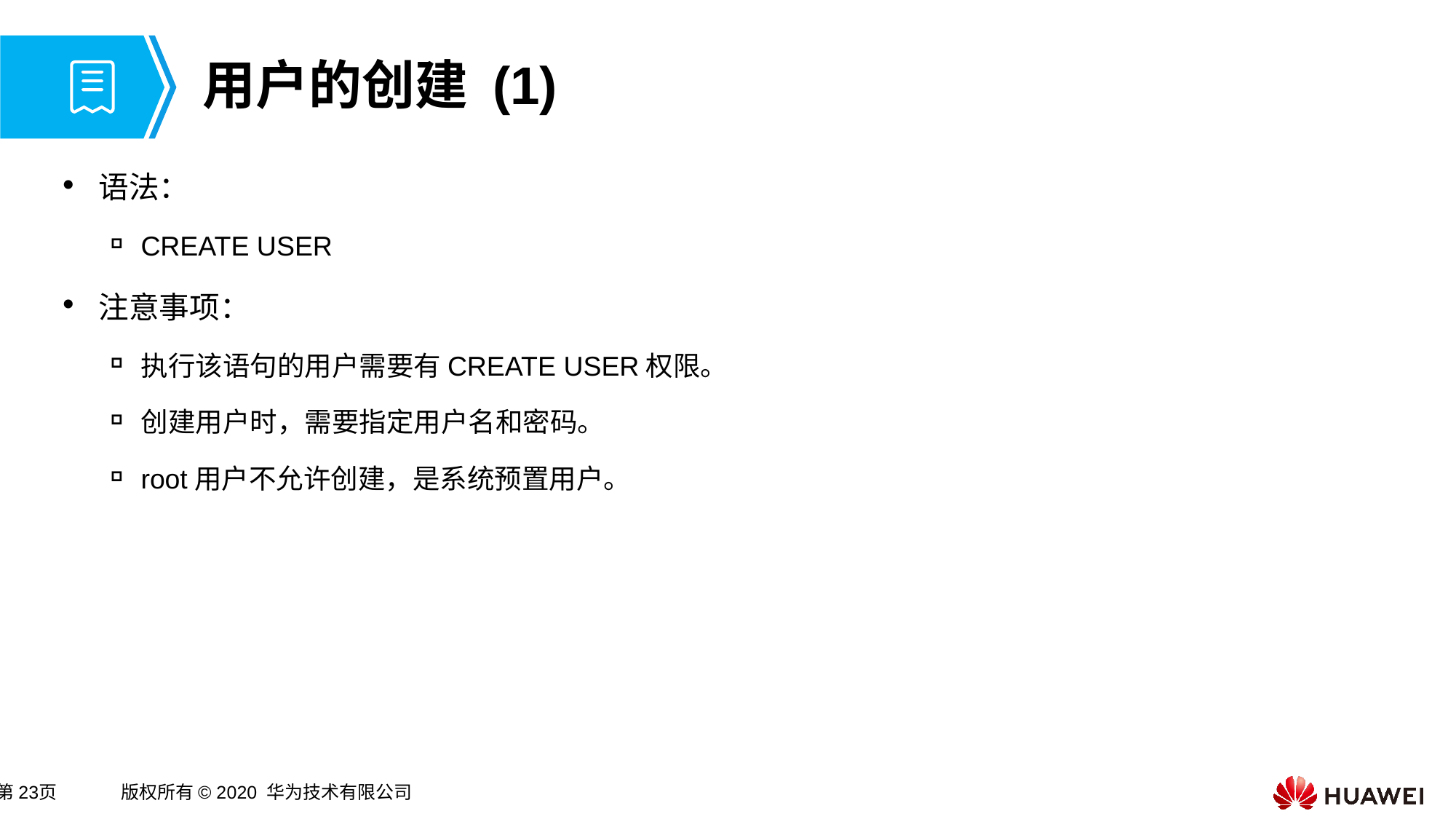

# 用户的创建 (1)
语法：
CREATE USER
注意事项：
执行该语句的用户需要有CREATE USER权限。
创建用户时，需要指定用户名和密码。
root用户不允许创建，是系统预置用户。